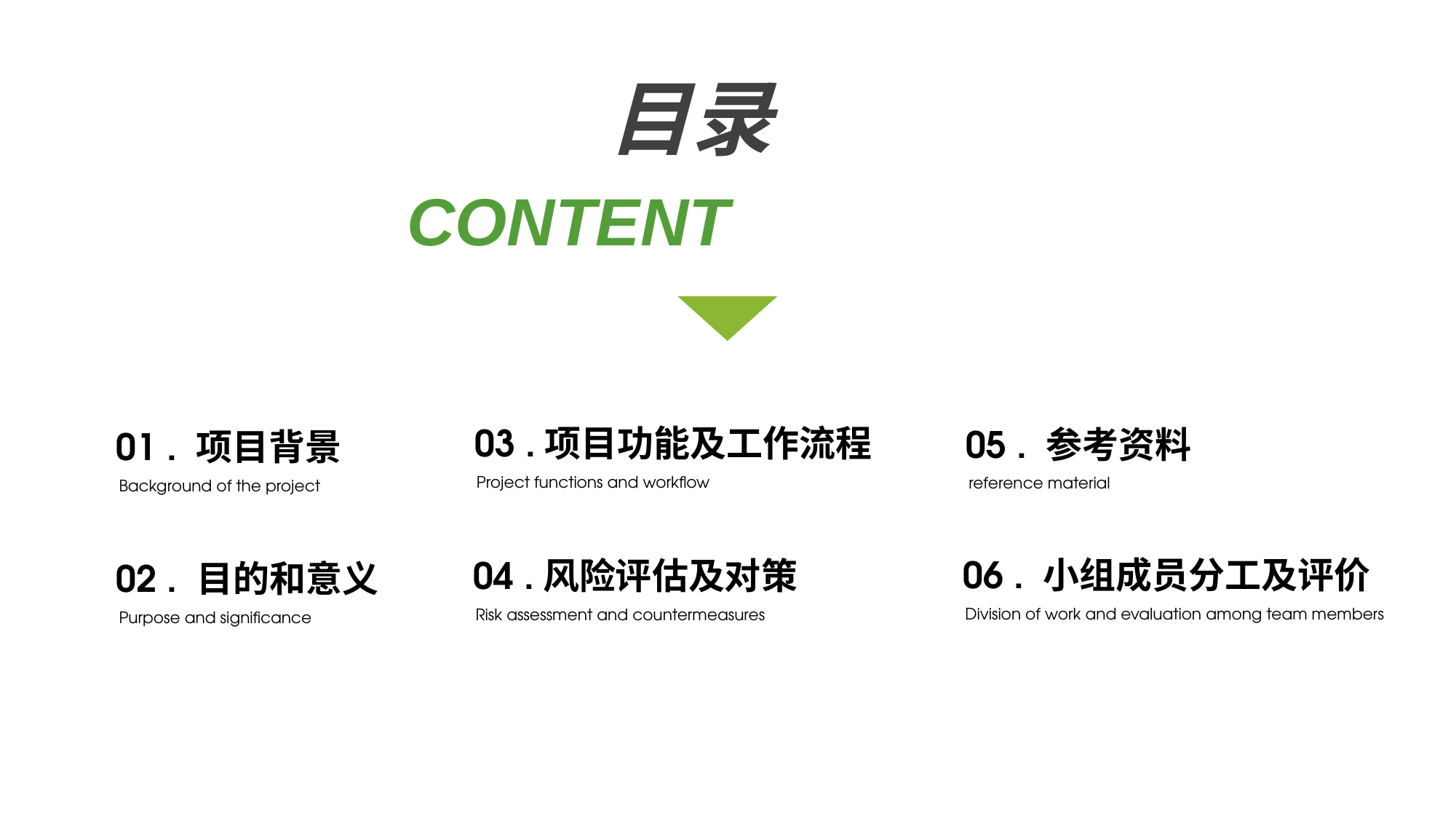

目录
CONTENT

03 .项目功能及工作流程

Project functions and workflow
05 . 参考资料
reference material
01 . 项目背景
Background of the project
06 . 小组成员分工及评价
Division of work and evaluation among team members
04 .风险评估及对策
Risk assessment and countermeasures
02 . 目的和意义
Purpose and significance